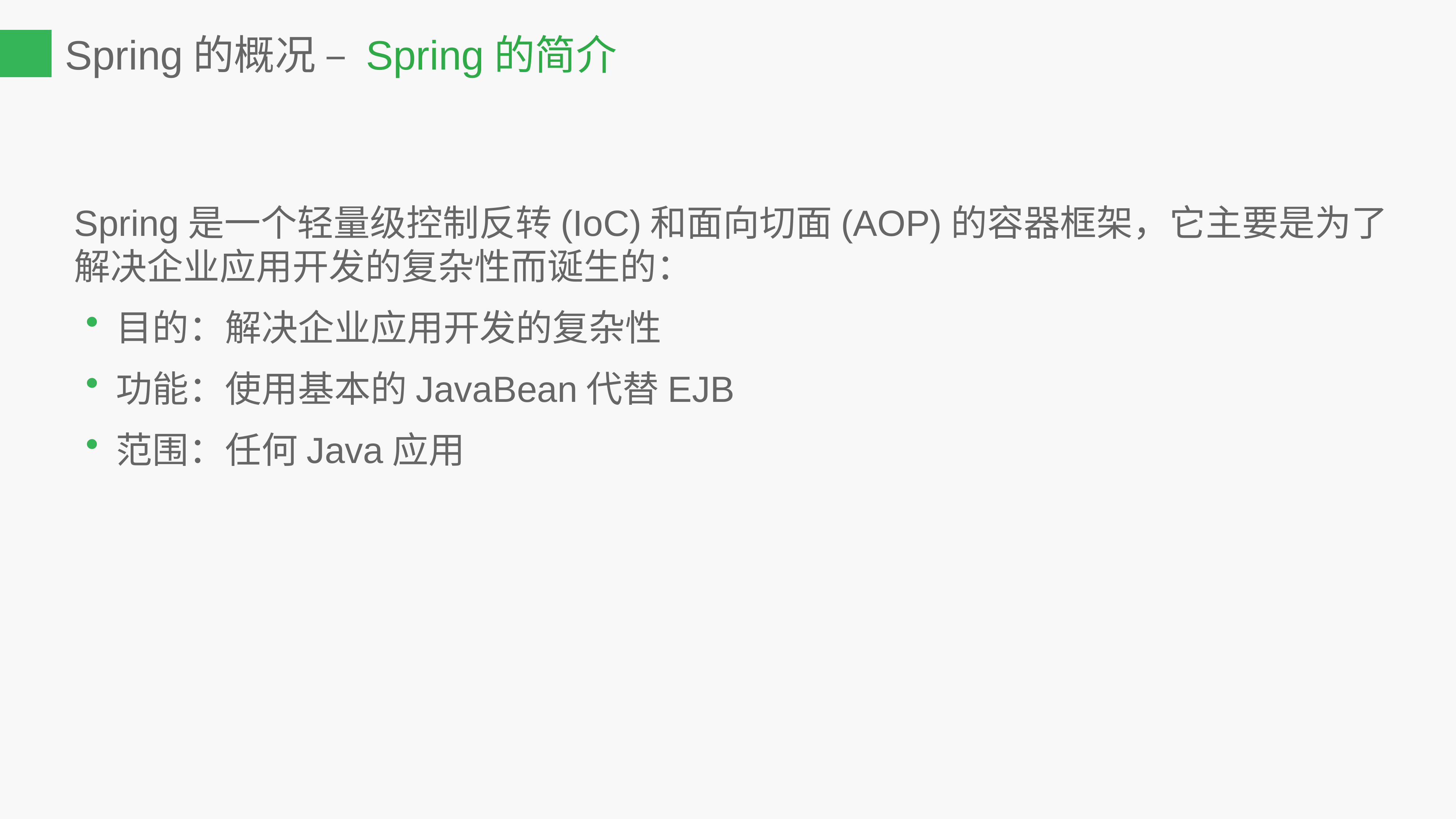

Spring的概况 – Spring的简介

Spring是一个轻量级控制反转(IoC)和面向切面(AOP)的容器框架，它主要是为了解决企业应用开发的复杂性而诞生的：
目的：解决企业应用开发的复杂性
功能：使用基本的JavaBean代替EJB
范围：任何Java应用